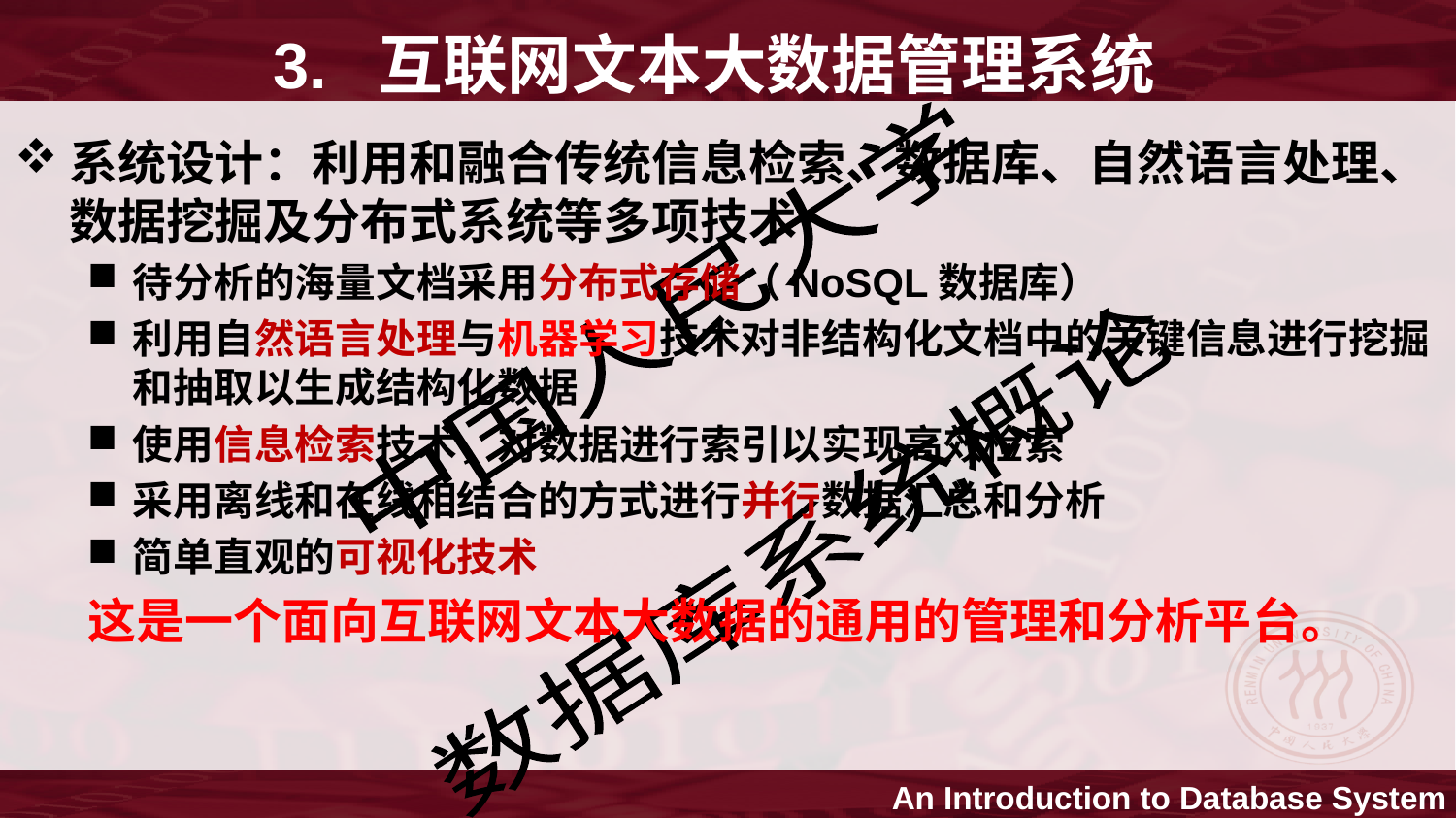

# 3.  互联网文本大数据管理系统
系统设计：利用和融合传统信息检索、数据库、自然语言处理、数据挖掘及分布式系统等多项技术
待分析的海量文档采用分布式存储（NoSQL数据库）
利用自然语言处理与机器学习技术对非结构化文档中的关键信息进行挖掘和抽取以生成结构化数据
使用信息检索技术，对数据进行索引以实现高效检索
采用离线和在线相结合的方式进行并行数据汇总和分析
简单直观的可视化技术
这是一个面向互联网文本大数据的通用的管理和分析平台。